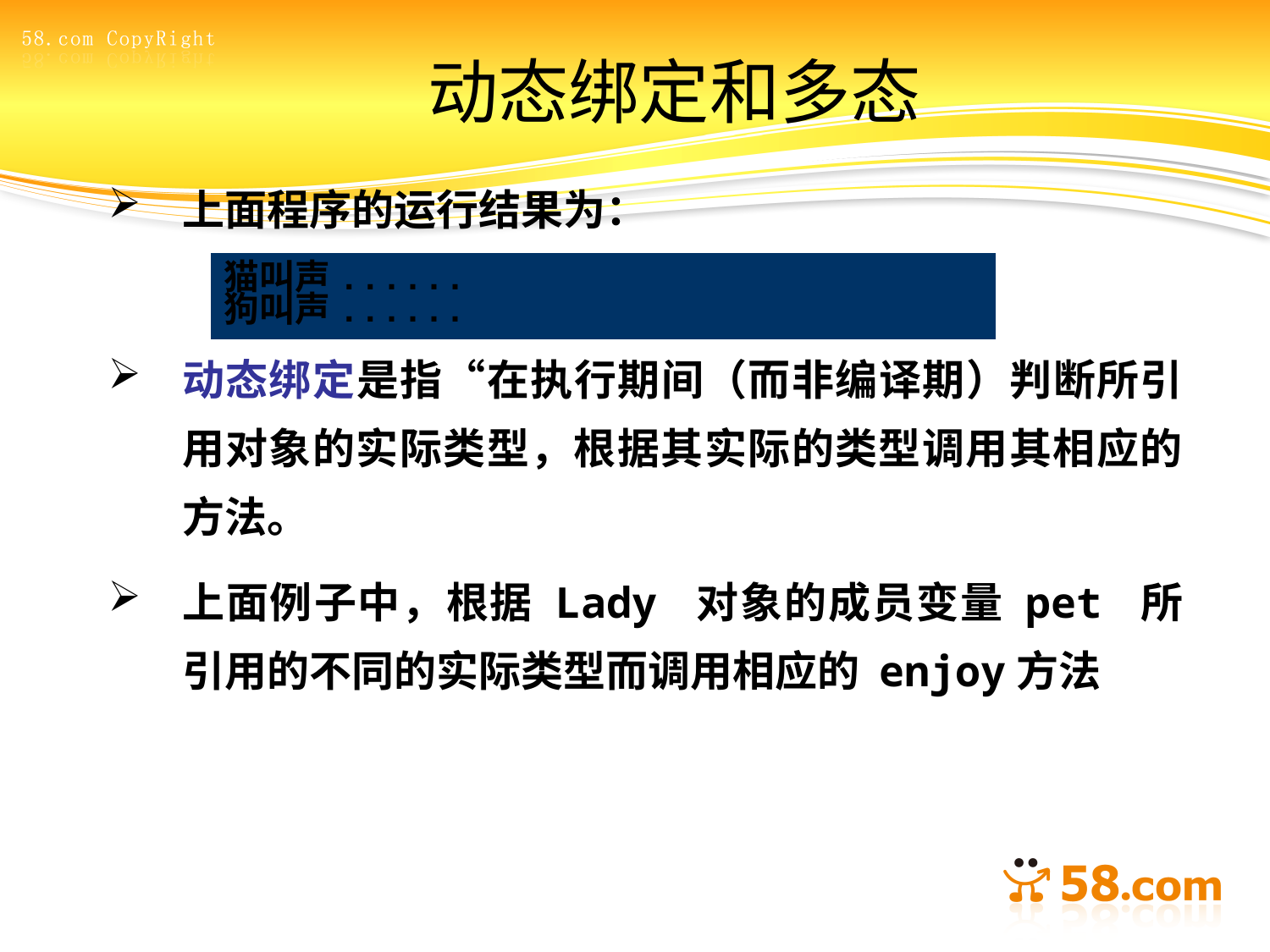

# 动态绑定和多态
上面程序的运行结果为：

动态绑定是指“在执行期间（而非编译期）判断所引用对象的实际类型，根据其实际的类型调用其相应的方法。
上面例子中，根据 Lady 对象的成员变量 pet 所引用的不同的实际类型而调用相应的 enjoy方法
猫叫声......
狗叫声......